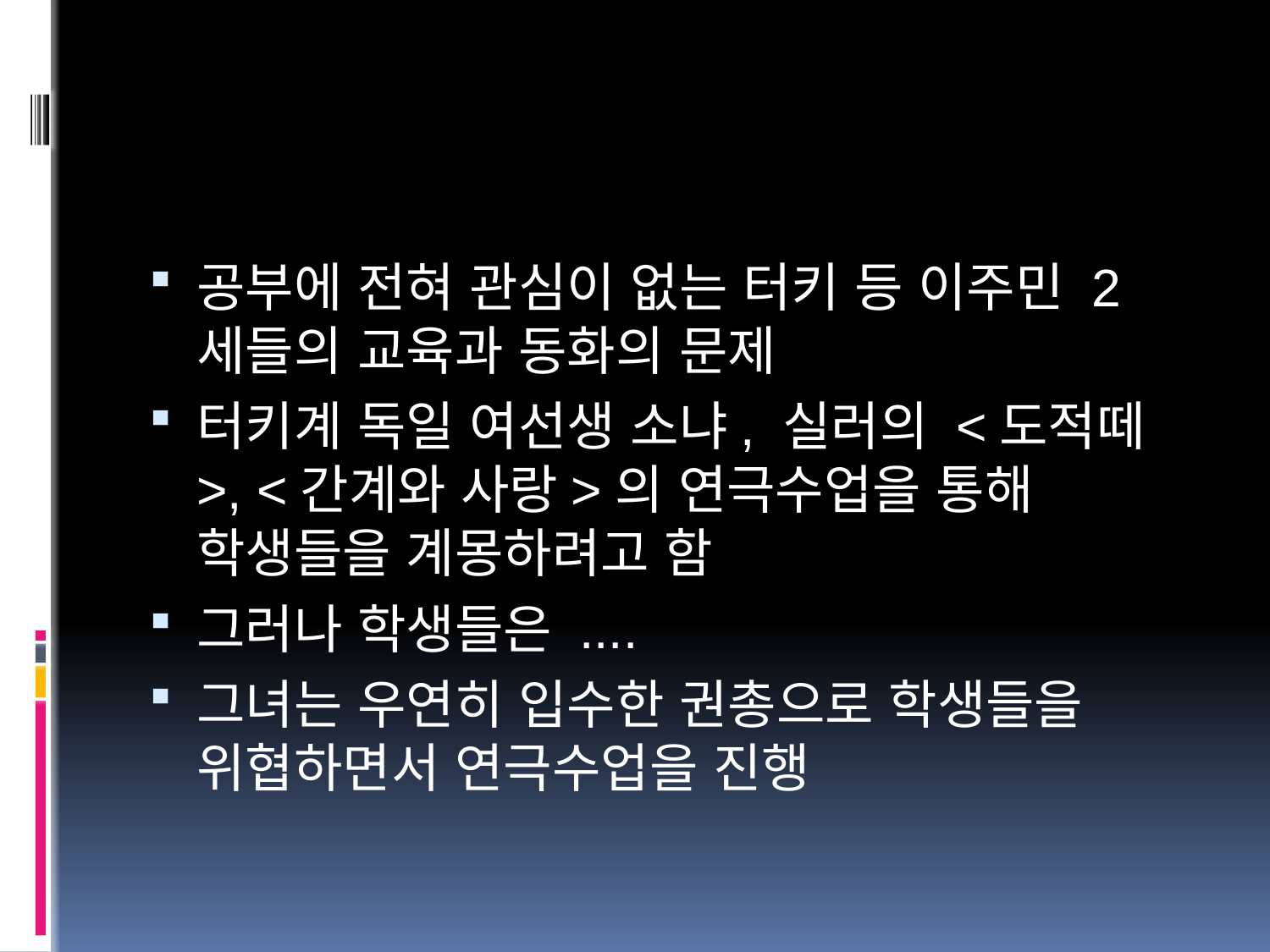

#
공부에 전혀 관심이 없는 터키 등 이주민 2세들의 교육과 동화의 문제
터키계 독일 여선생 소냐, 실러의 <도적떼>, <간계와 사랑>의 연극수업을 통해 학생들을 계몽하려고 함
그러나 학생들은 ....
그녀는 우연히 입수한 권총으로 학생들을 위협하면서 연극수업을 진행